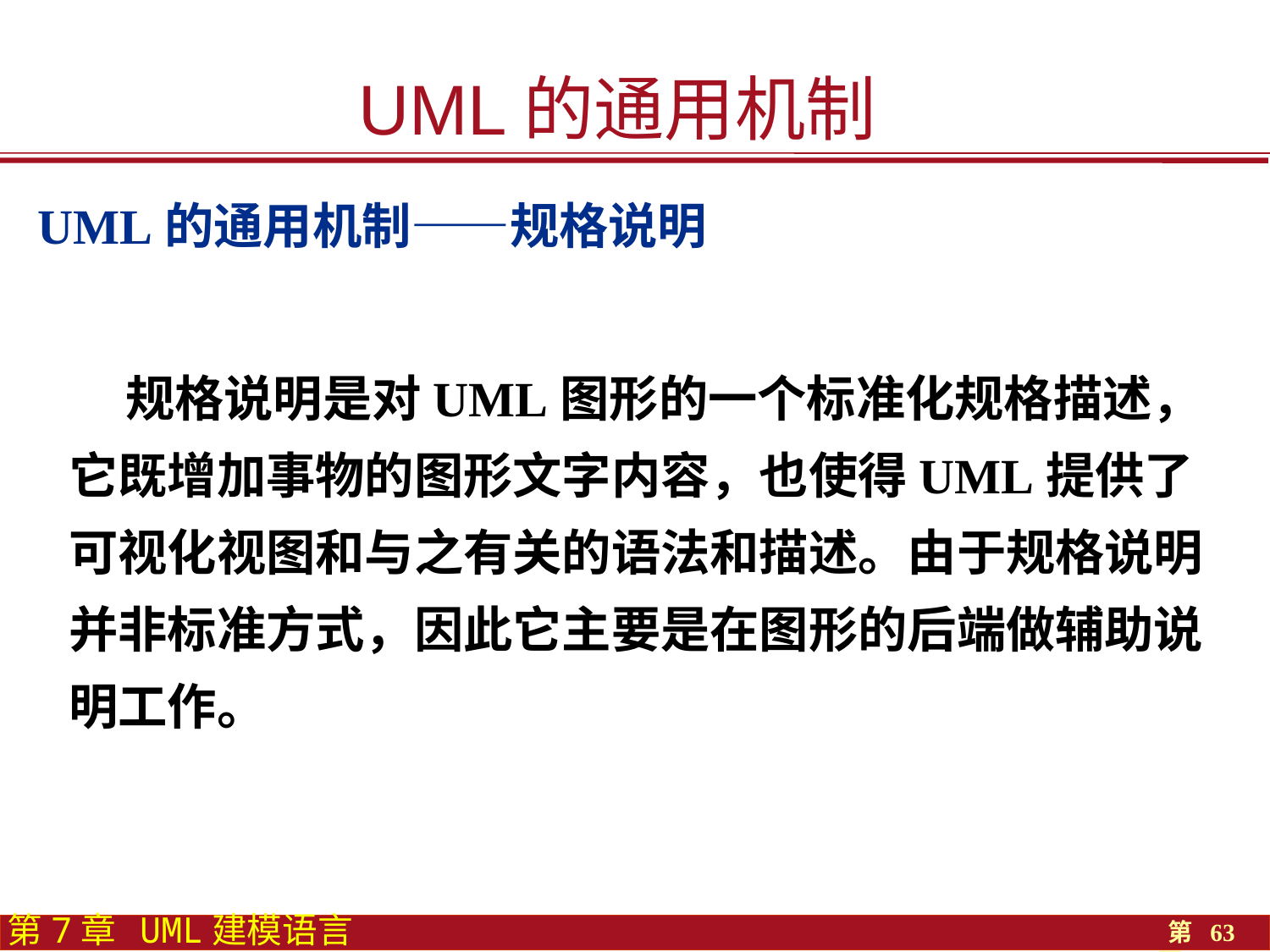

UML的通用机制
UML的通用机制——规格说明
    规格说明是对UML图形的一个标准化规格描述，它既增加事物的图形文字内容，也使得UML提供了可视化视图和与之有关的语法和描述。由于规格说明并非标准方式，因此它主要是在图形的后端做辅助说明工作。